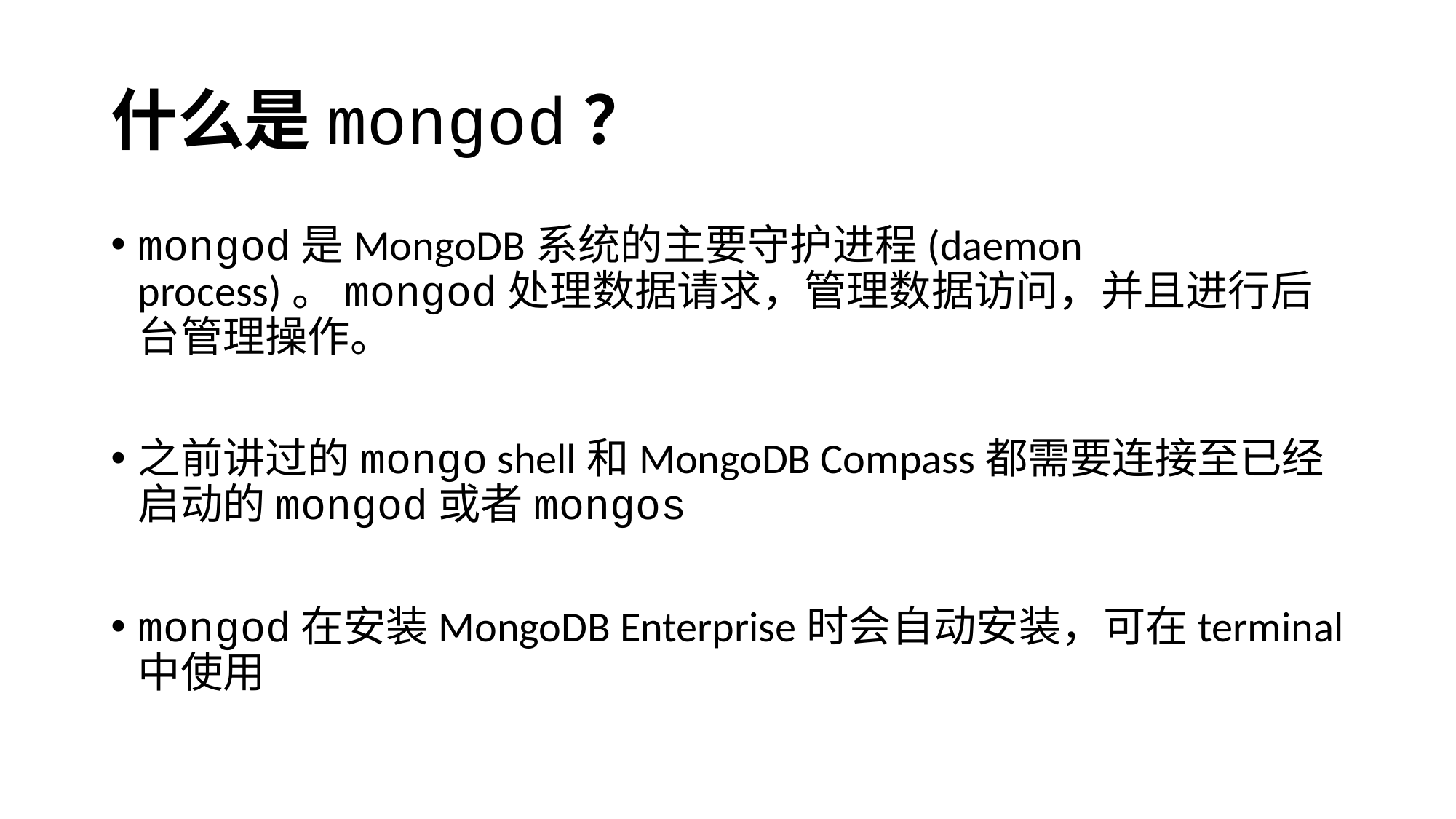

# 什么是mongod？
mongod是MongoDB系统的主要守护进程(daemon process)。mongod处理数据请求，管理数据访问，并且进行后台管理操作。

之前讲过的mongo shell和MongoDB Compass都需要连接至已经启动的mongod或者mongos

mongod在安装MongoDB Enterprise时会自动安装，可在terminal中使用